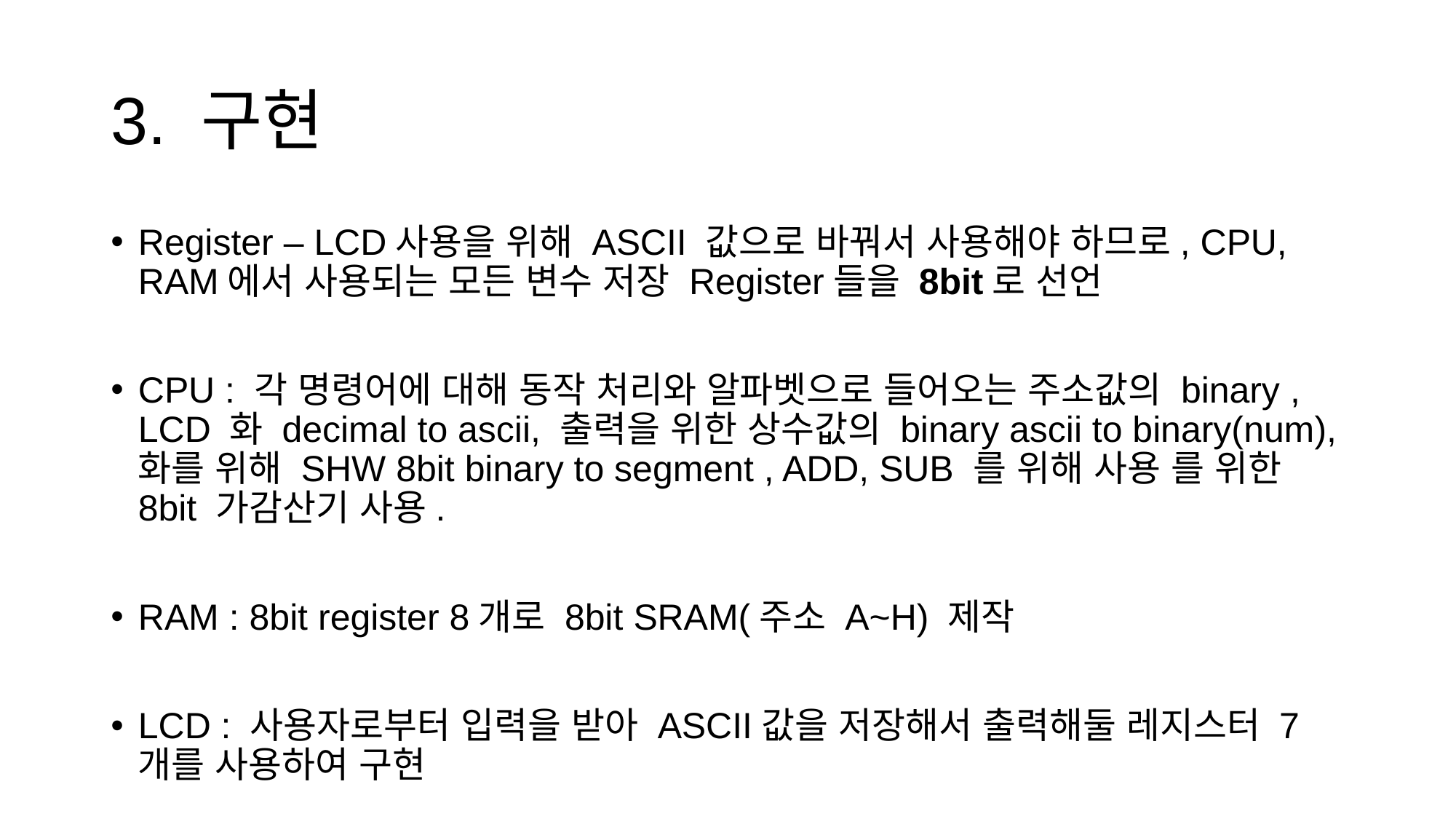

# 3. 구현
Register – LCD사용을 위해 ASCII 값으로 바꿔서 사용해야 하므로, CPU, RAM에서 사용되는 모든 변수 저장 Register들을 8bit로 선언

CPU : 각 명령어에 대해 동작 처리와 알파벳으로 들어오는 주소값의 binary , LCD 화 decimal to ascii, 출력을 위한 상수값의 binary ascii to binary(num), 화를 위해 SHW 8bit binary to segment , ADD, SUB 를 위해 사용 를 위한 8bit 가감산기 사용.

RAM : 8bit register 8개로 8bit SRAM(주소 A~H) 제작

LCD : 사용자로부터 입력을 받아 ASCII값을 저장해서 출력해둘 레지스터 7개를 사용하여 구현